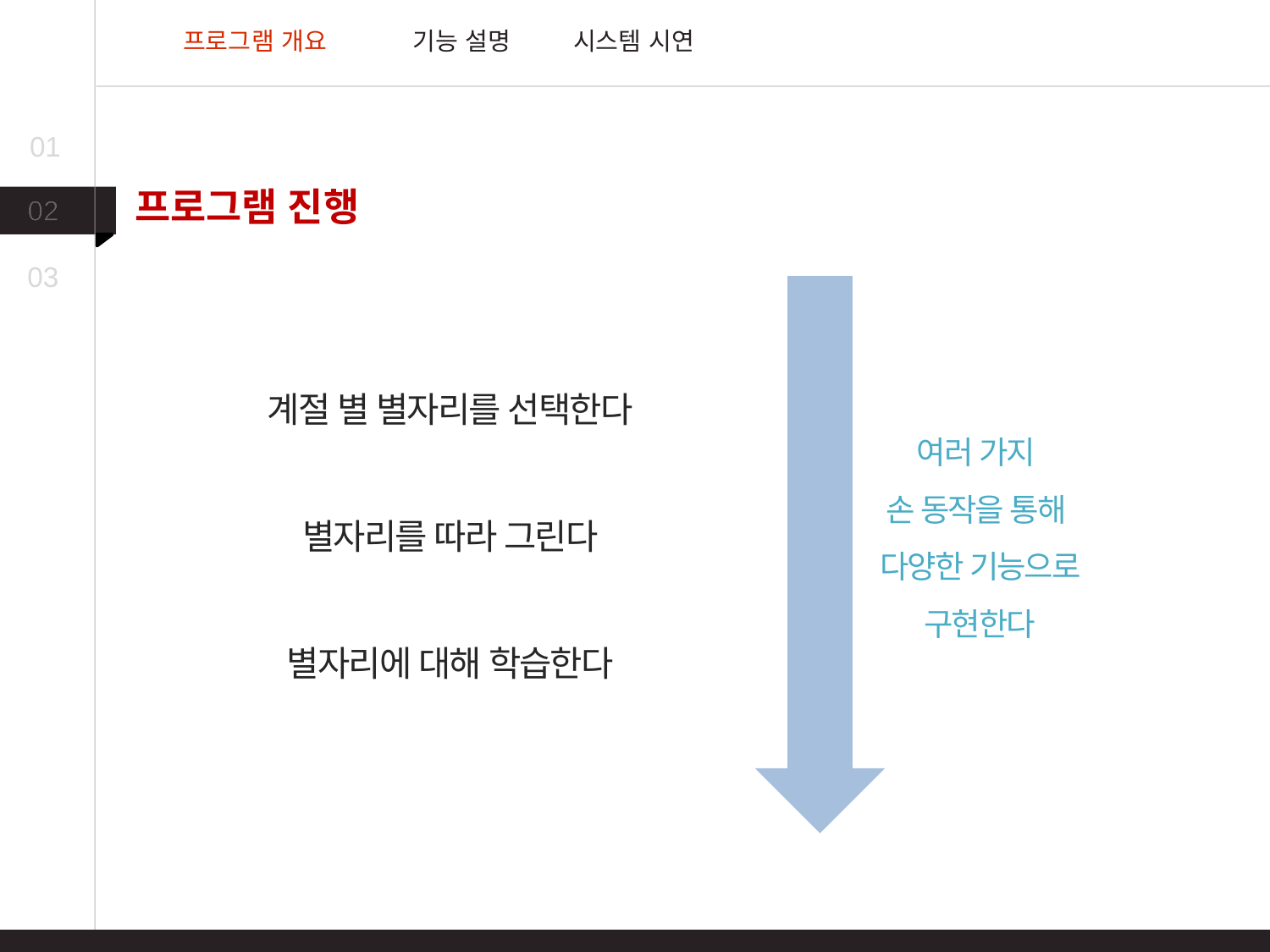

프로그램 개요
기능 설명
시스템 시연
01
프로그램 진행
02

03

계절 별 별자리를 선택한다

별자리를 따라 그린다

별자리에 대해 학습한다
여러 가지
손 동작을 통해
다양한 기능으로 구현한다